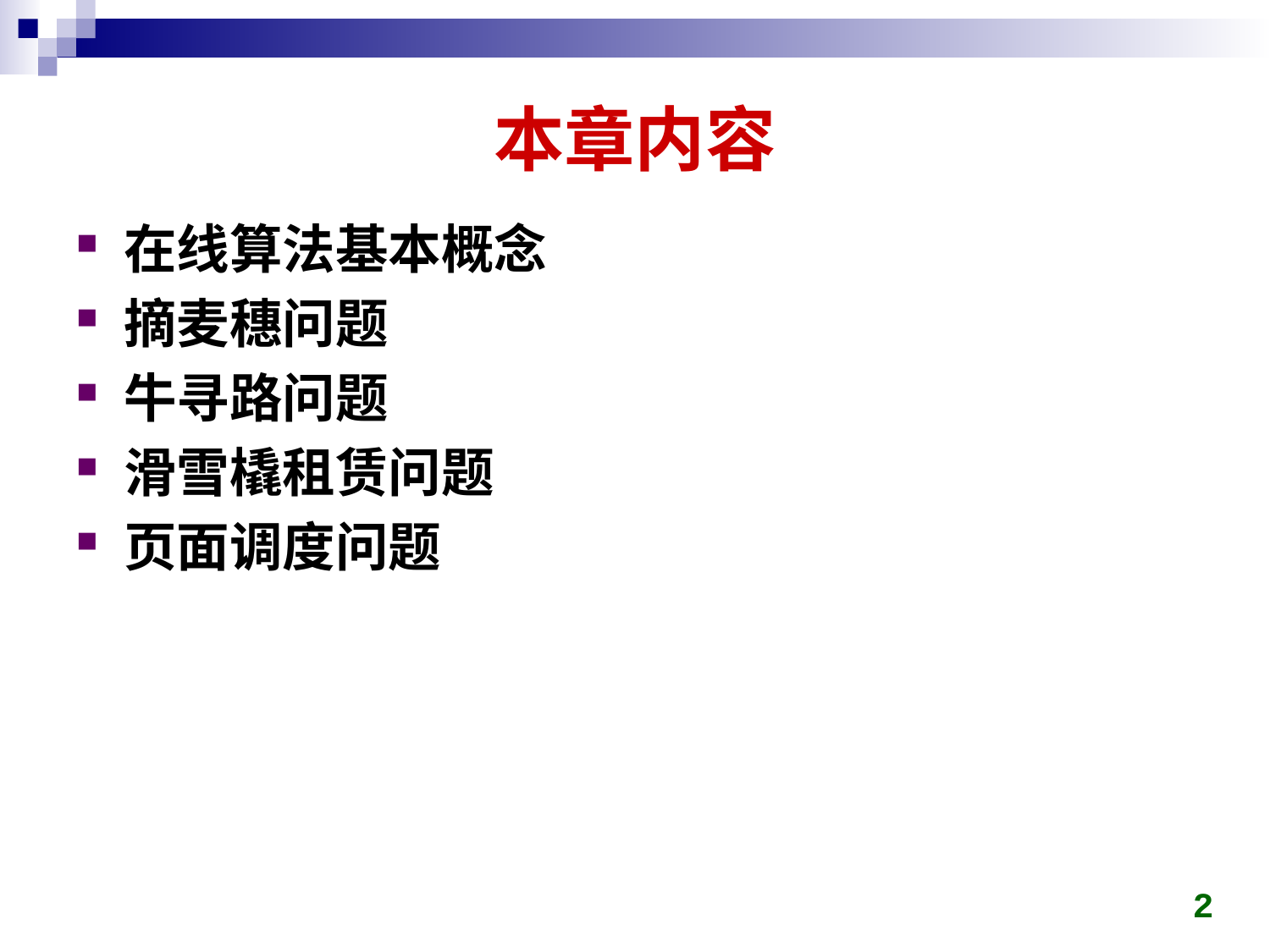

# 本章内容
在线算法基本概念
摘麦穗问题
牛寻路问题
滑雪橇租赁问题
页面调度问题
2